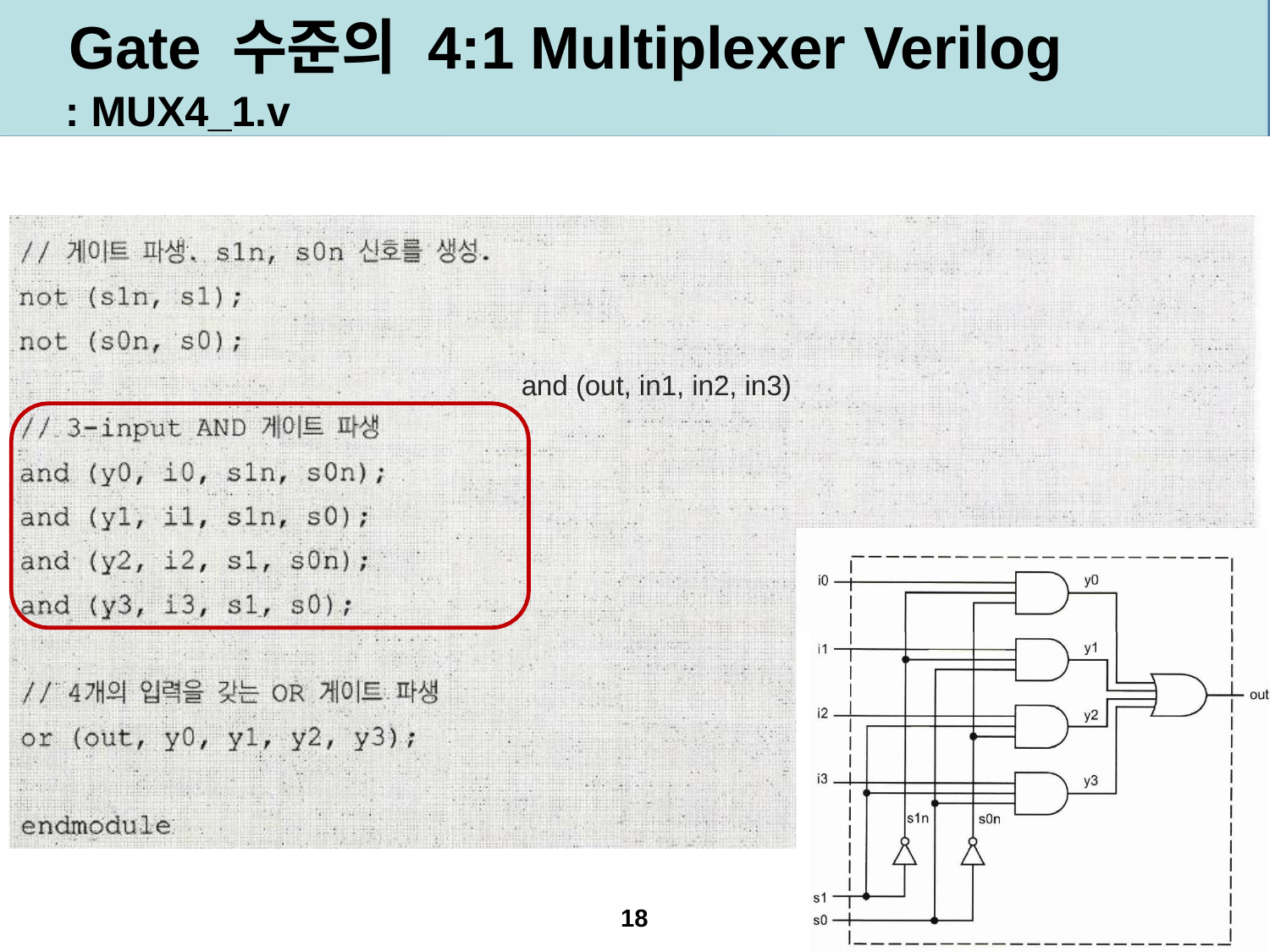

# Gate 수준의 4:1 Multiplexer Verilog
: MUX4_1.v

and (out, in1, in2, in3)

18
17